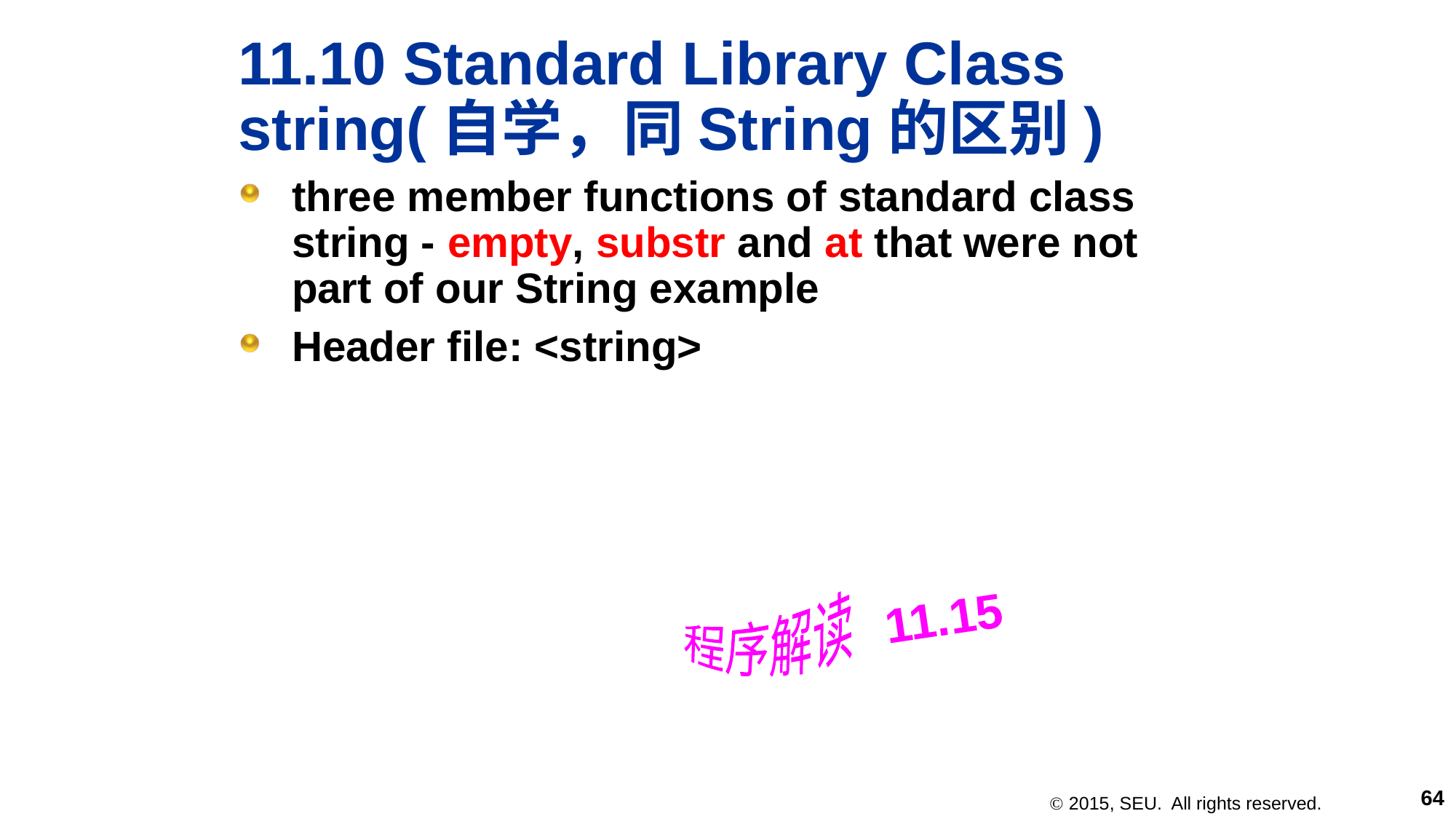

# 11.10 Standard Library Class string(自学，同String的区别)
three member functions of standard class string - empty, substr and at that were not part of our String example
Header file: <string>
11.15
程序解读